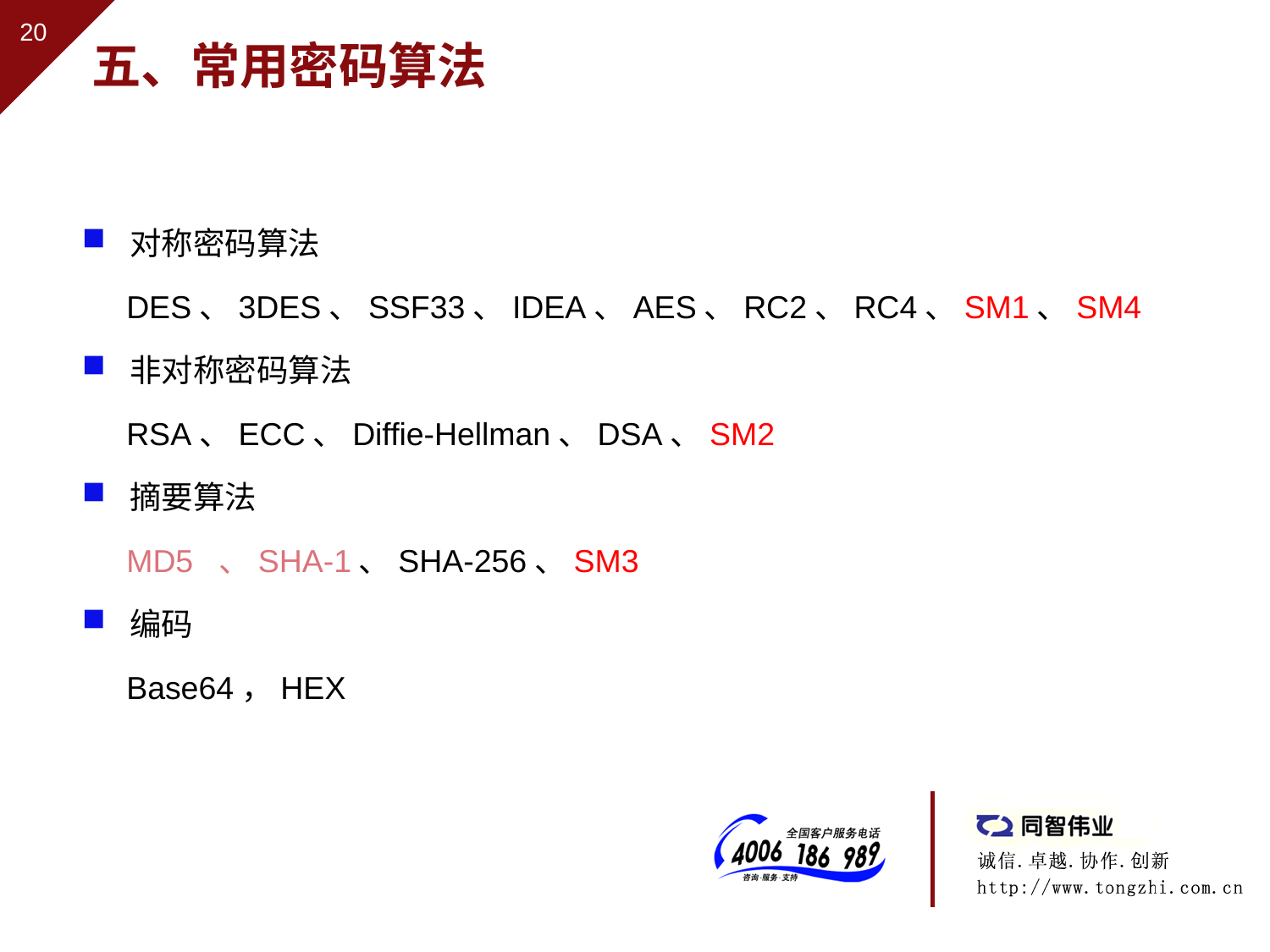

# 五、常用密码算法

对称密码算法
     DES、3DES、SSF33、IDEA、AES、RC2、RC4、SM1、SM4
非对称密码算法
     RSA、ECC、Diffie-Hellman、DSA、SM2
摘要算法
     MD5  、SHA-1、SHA-256、SM3
编码
     Base64，HEX